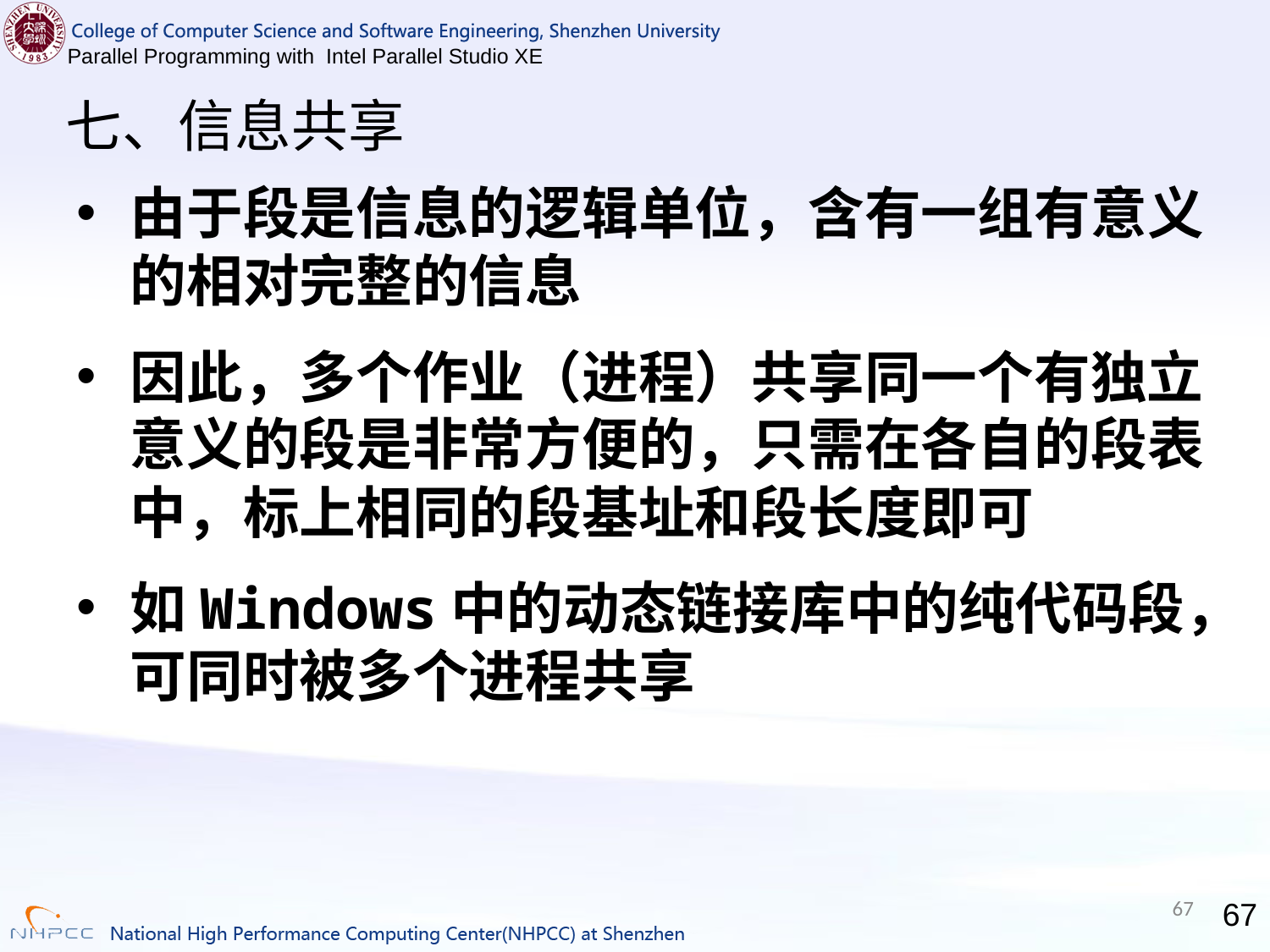

# 七、信息共享
由于段是信息的逻辑单位，含有一组有意义的相对完整的信息
因此，多个作业（进程）共享同一个有独立意义的段是非常方便的，只需在各自的段表中，标上相同的段基址和段长度即可
如Windows中的动态链接库中的纯代码段，可同时被多个进程共享
67
67